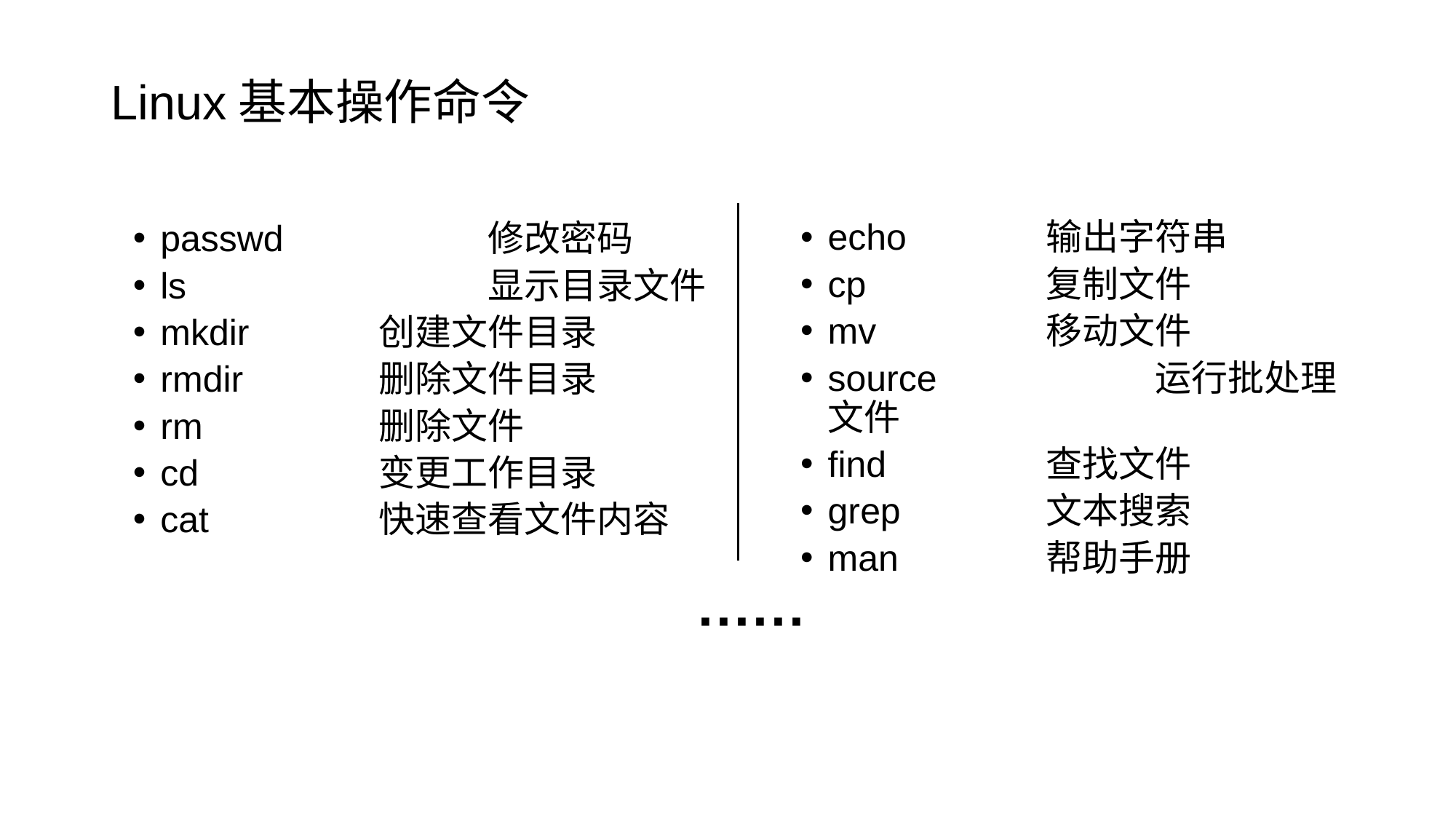

Linux基本操作命令
echo		输出字符串
cp		复制文件
mv		移动文件
source		运行批处理文件
find		查找文件
grep		文本搜索
man		帮助手册
passwd		修改密码
ls			显示目录文件
mkdir		创建文件目录
rmdir		删除文件目录
rm		删除文件
cd		变更工作目录
cat		快速查看文件内容
······